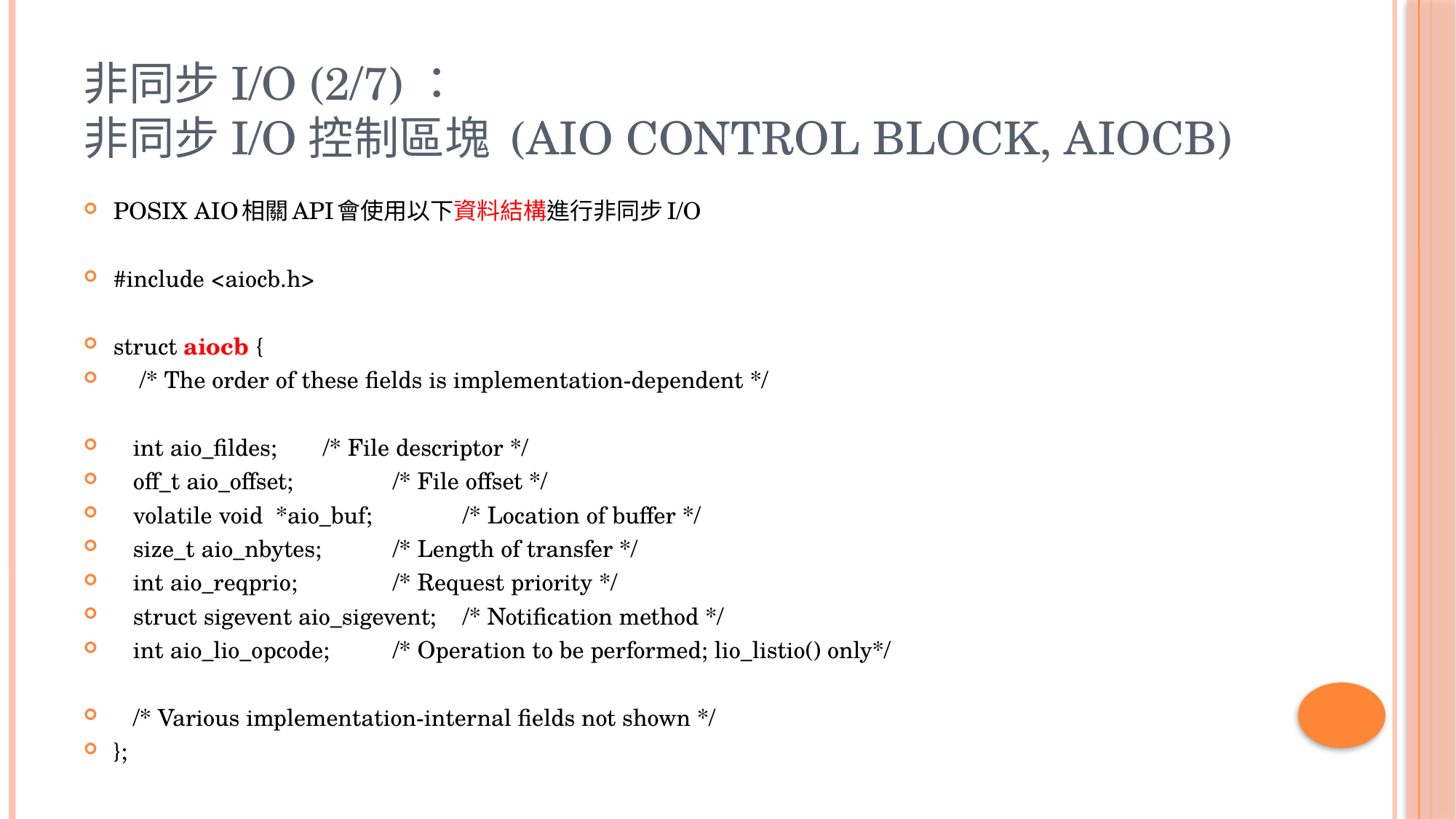

# 非同步I/O (2/7)： 非同步I/O控制區塊 (AIO Control Block, AIOCB)
POSIX AIO相關API會使用以下資料結構進行非同步I/O

#include <aiocb.h>

struct aiocb {
    /* The order of these fields is implementation-dependent */

   int aio_fildes;     			/* File descriptor */
   off_t aio_offset;     			/* File offset */
   volatile void  *aio_buf;       		/* Location of buffer */
   size_t aio_nbytes;     			/* Length of transfer */
   int aio_reqprio;    			/* Request priority */
   struct sigevent aio_sigevent;		/* Notification method */
   int aio_lio_opcode; 			/* Operation to be performed; lio_listio() only*/

   /* Various implementation-internal fields not shown */
};